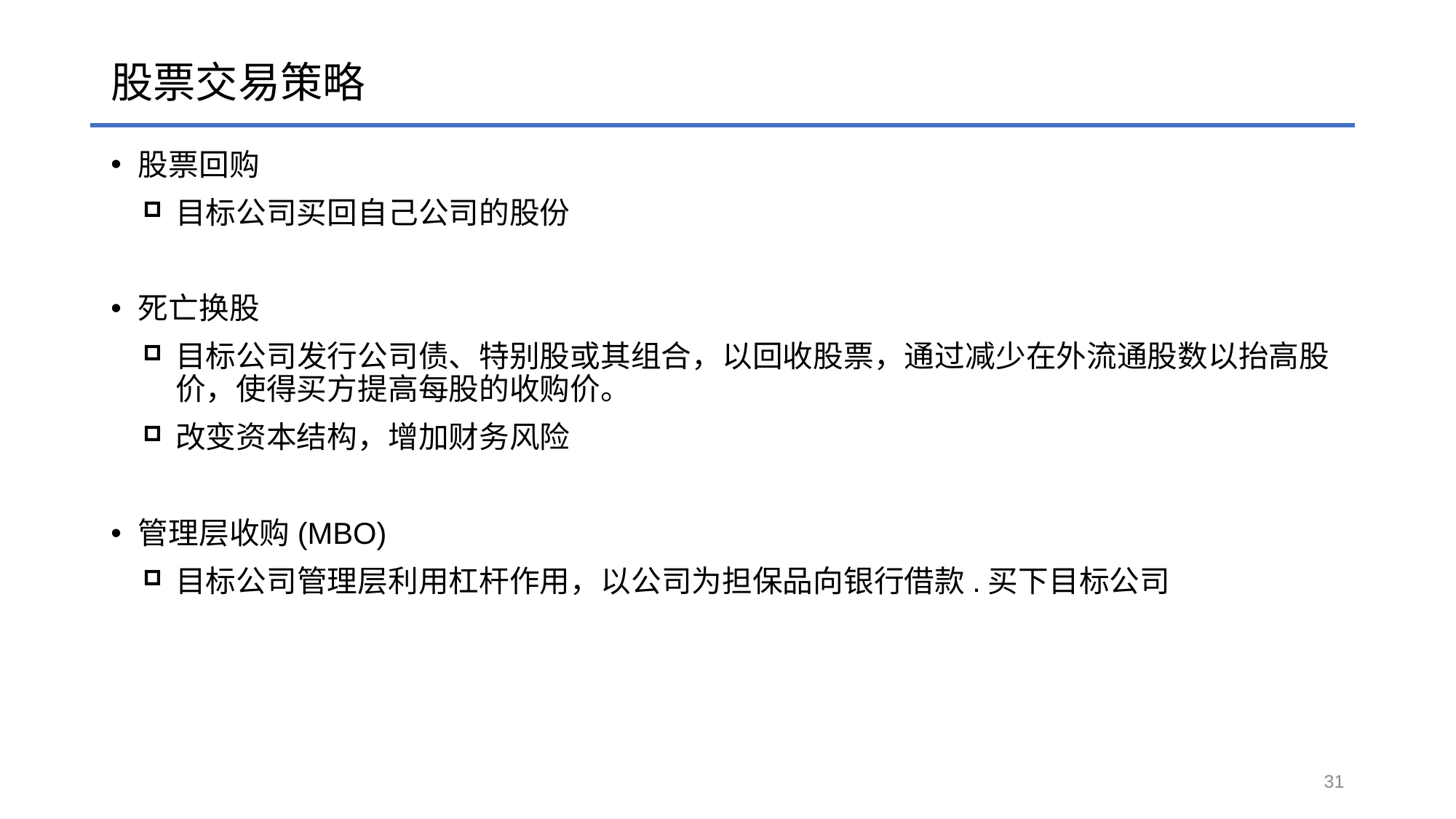

# 股票交易策略
股票回购
目标公司买回自己公司的股份

死亡换股
目标公司发行公司债、特别股或其组合，以回收股票，通过减少在外流通股数以抬高股价，使得买方提高每股的收购价。
改变资本结构，增加财务风险

管理层收购(MBO)
目标公司管理层利用杠杆作用，以公司为担保品向银行借款.买下目标公司
31